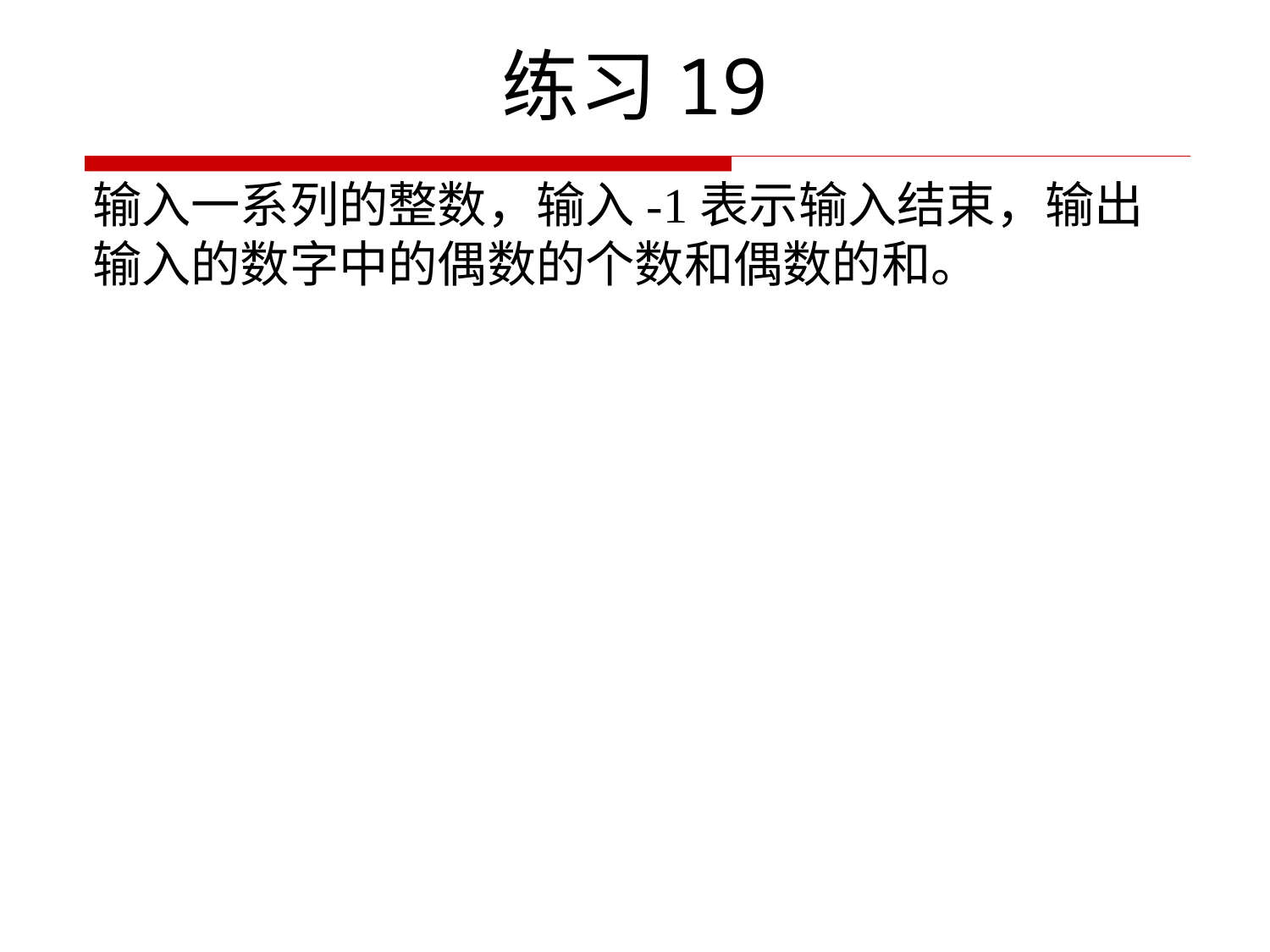

# 练习19
输入一系列的整数，输入-1表示输入结束，输出输入的数字中的偶数的个数和偶数的和。
97